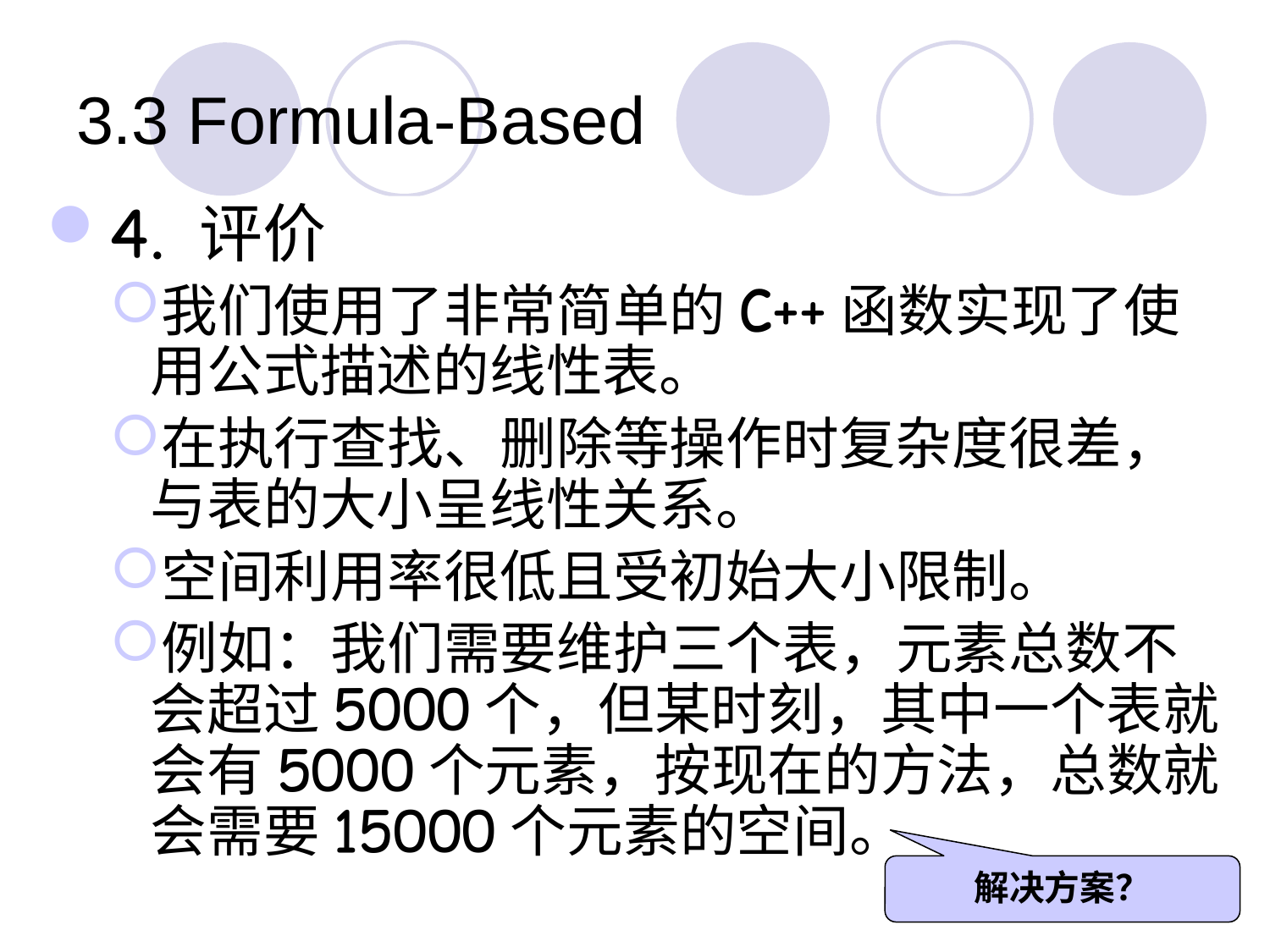

# 3.3 Formula-Based
4. 评价
我们使用了非常简单的C++函数实现了使用公式描述的线性表。
在执行查找、删除等操作时复杂度很差，与表的大小呈线性关系。
空间利用率很低且受初始大小限制。
例如：我们需要维护三个表，元素总数不会超过5000个，但某时刻，其中一个表就会有5000个元素，按现在的方法，总数就会需要15000个元素的空间。
解决方案？
19.9.25
20